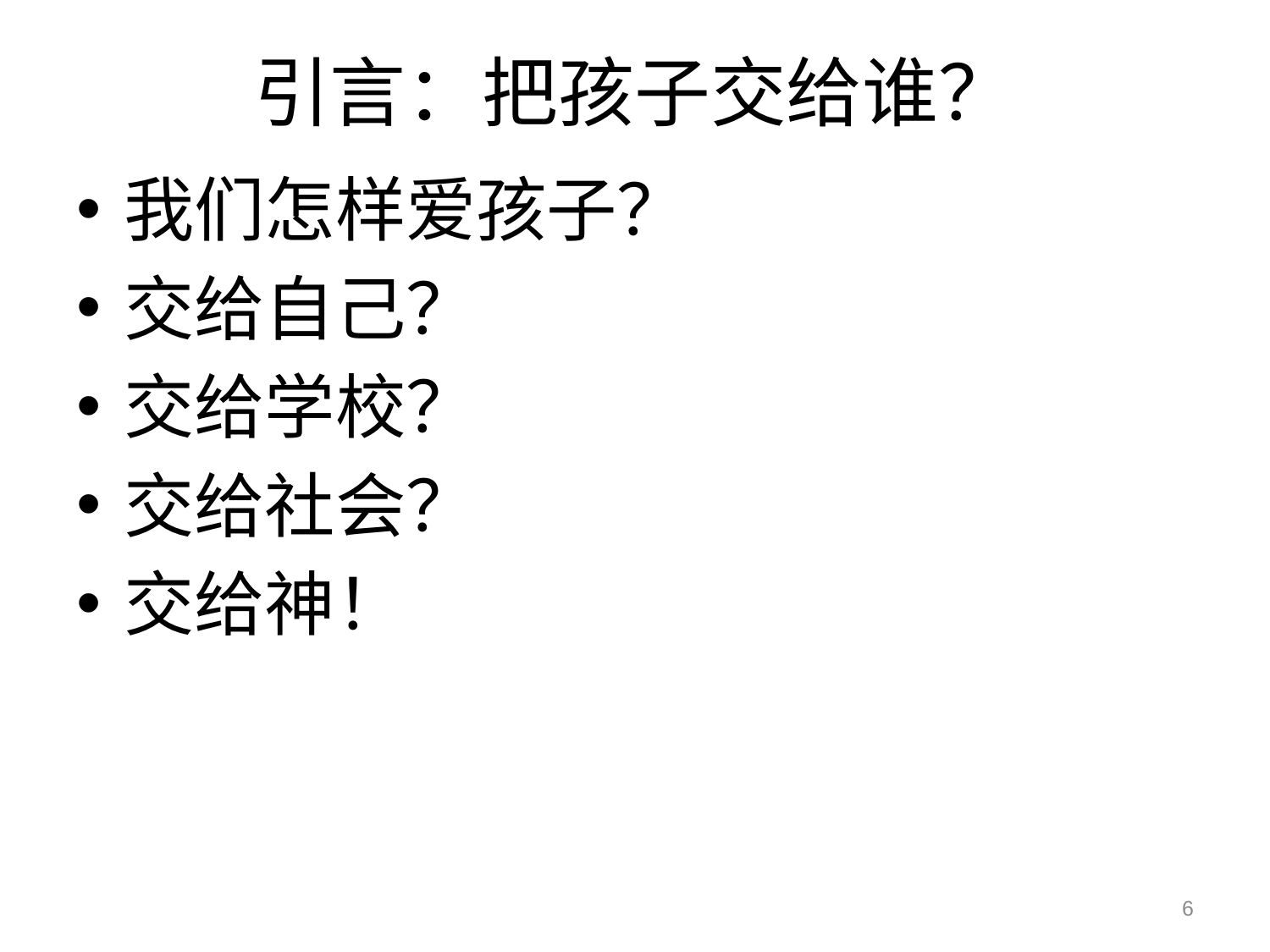

# 引言：把孩子交给谁？
我们怎样爱孩子？
交给自己？
交给学校？
交给社会？
交给神！
6